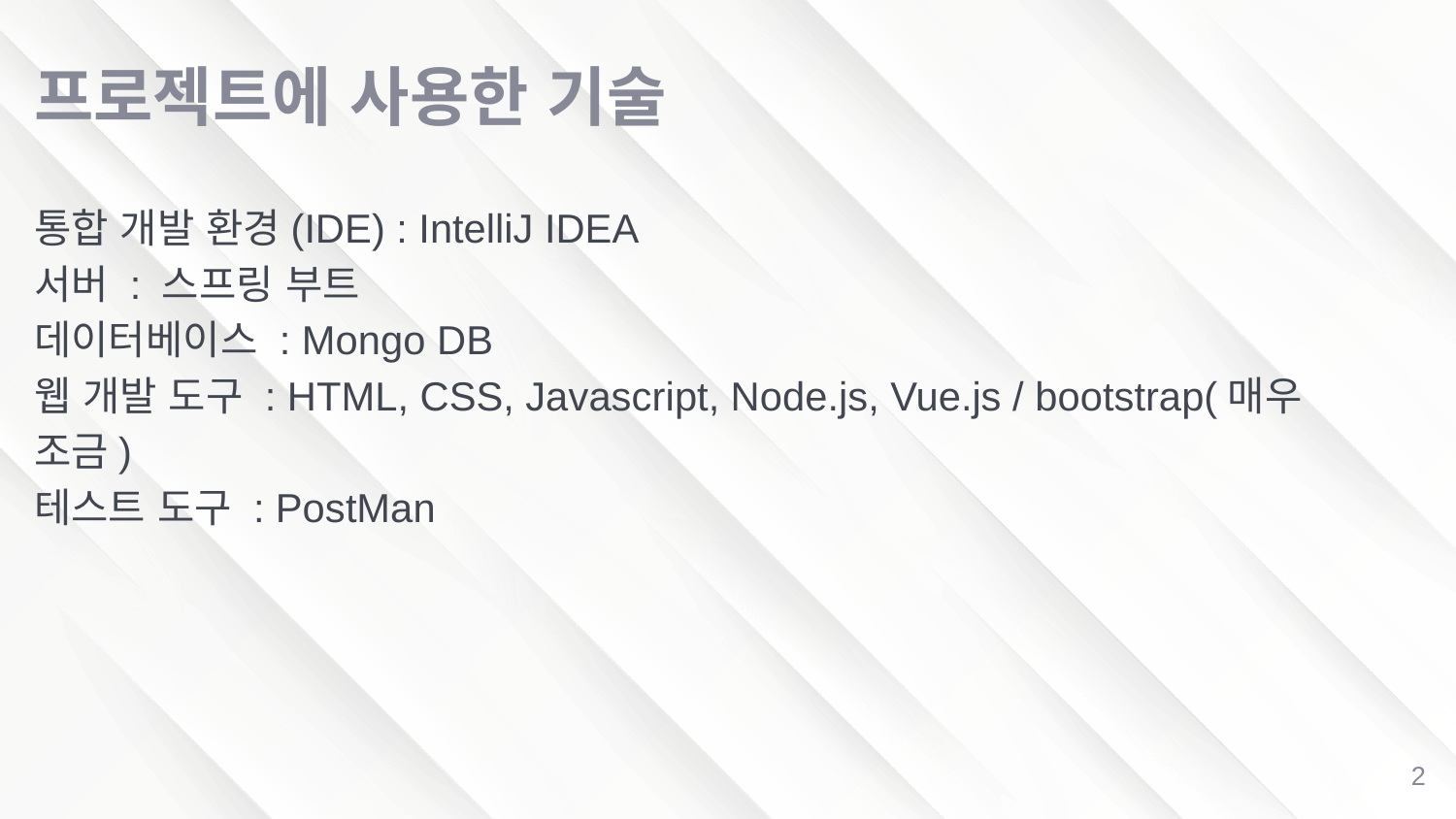

# 프로젝트에 사용한 기술
통합 개발 환경(IDE) : IntelliJ IDEA
서버 : 스프링 부트
데이터베이스 : Mongo DB
웹 개발 도구 : HTML, CSS, Javascript, Node.js, Vue.js / bootstrap(매우 조금)
테스트 도구 : PostMan
2